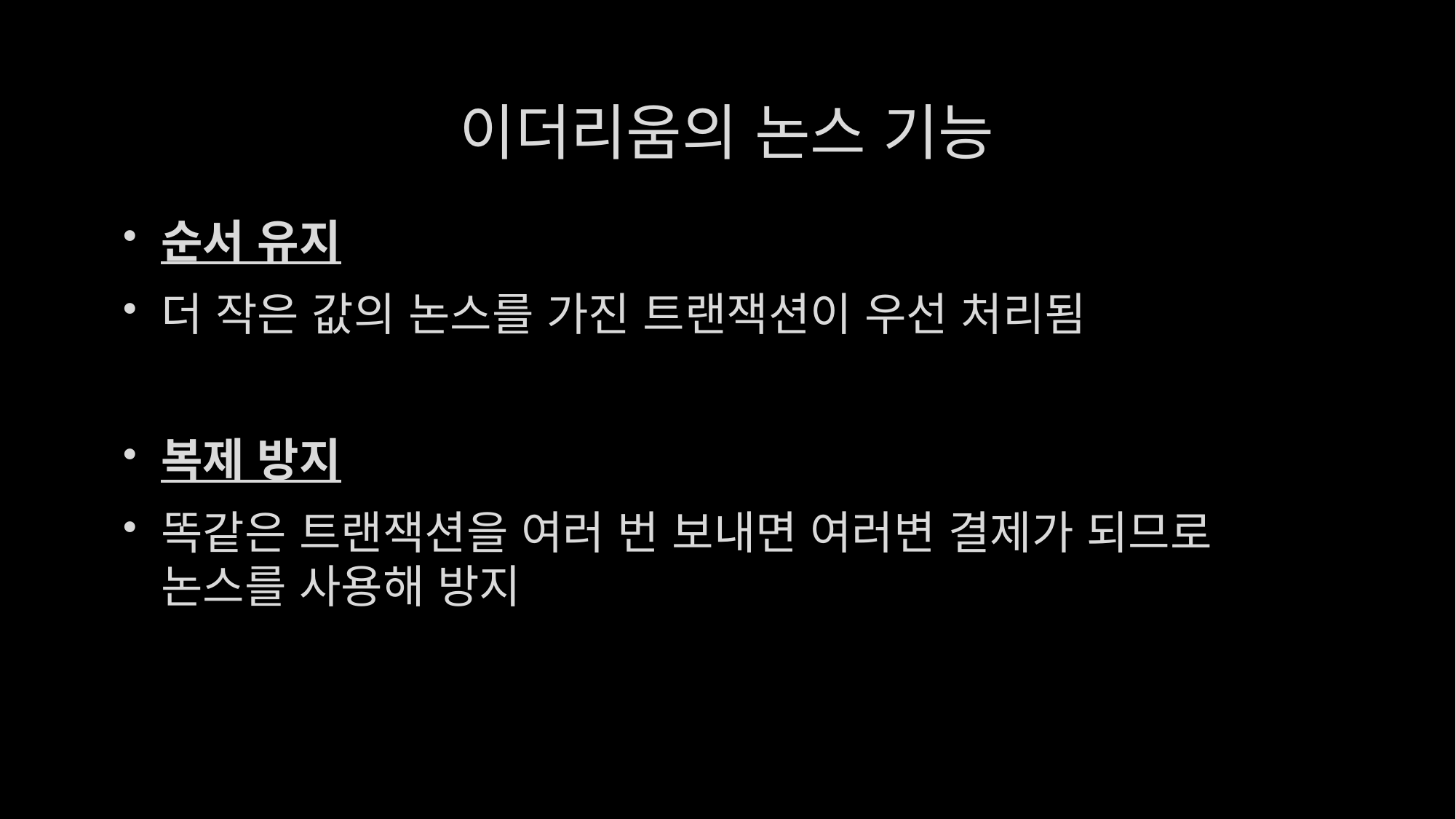

# 이더리움의 논스 기능
순서 유지
더 작은 값의 논스를 가진 트랜잭션이 우선 처리됨

복제 방지
똑같은 트랜잭션을 여러 번 보내면 여러변 결제가 되므로 논스를 사용해 방지